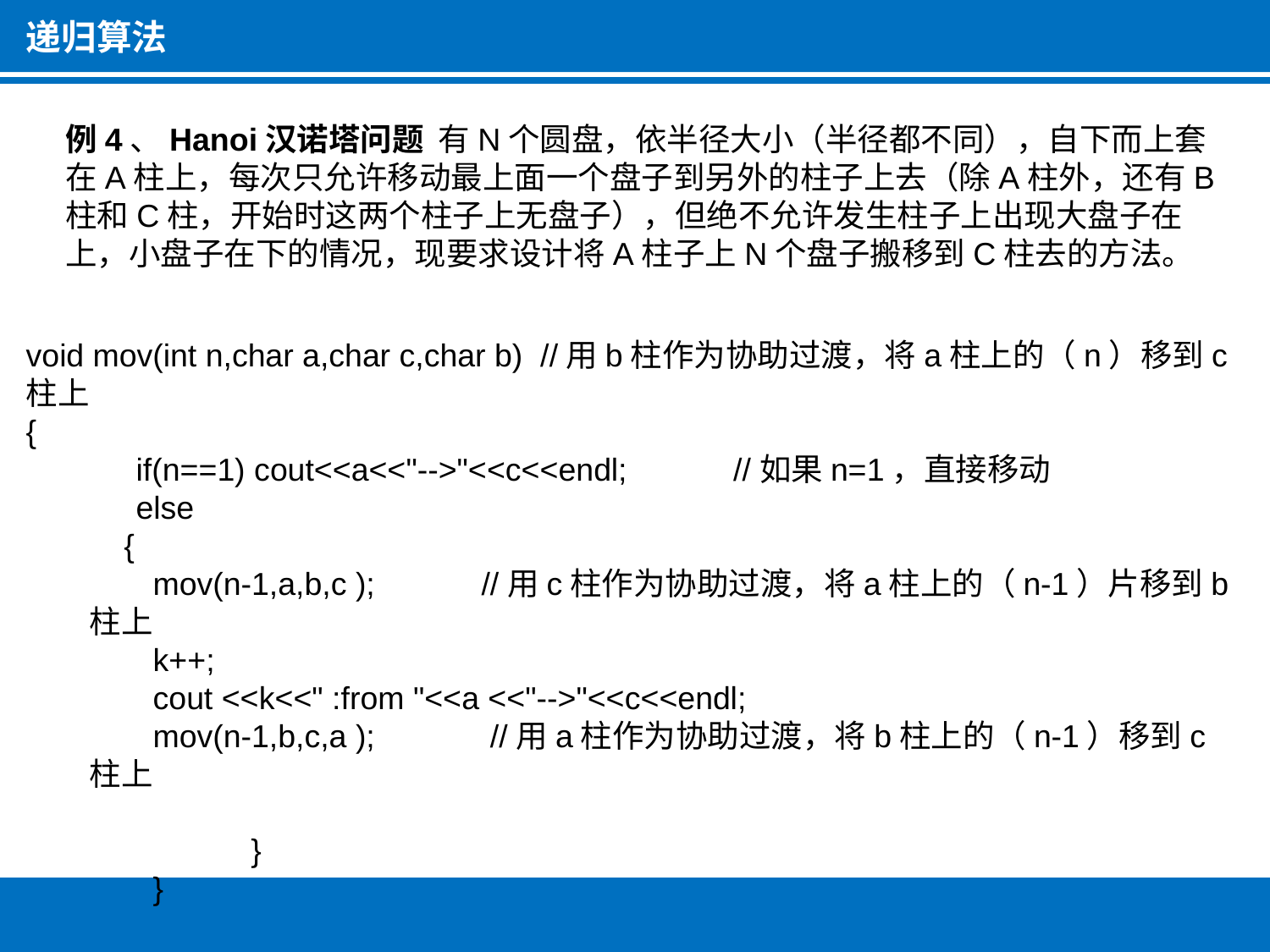

递归算法

例4、Hanoi汉诺塔问题  有N个圆盘，依半径大小（半径都不同），自下而上套在A柱上，每次只允许移动最上面一个盘子到另外的柱子上去（除A柱外，还有B柱和C柱，开始时这两个柱子上无盘子），但绝不允许发生柱子上出现大盘子在上，小盘子在下的情况，现要求设计将A柱子上N个盘子搬移到C柱去的方法。
void mov(int n,char a,char c,char b)  //用b柱作为协助过渡，将a柱上的（n）移到c柱上
{
　　　 if(n==1) cout<<a<<"-->"<<c<<endl;            //如果n=1，直接移动
　　　 else
           {
mov(n-1,a,b,c );            //用c柱作为协助过渡，将a柱上的（n-1）片移到b柱上
k++;
cout <<k<<" :from "<<a <<"-->"<<c<<endl;
mov(n-1,b,c,a );             //用a柱作为协助过渡，将b柱上的（n-1）移到c柱上

           }
}